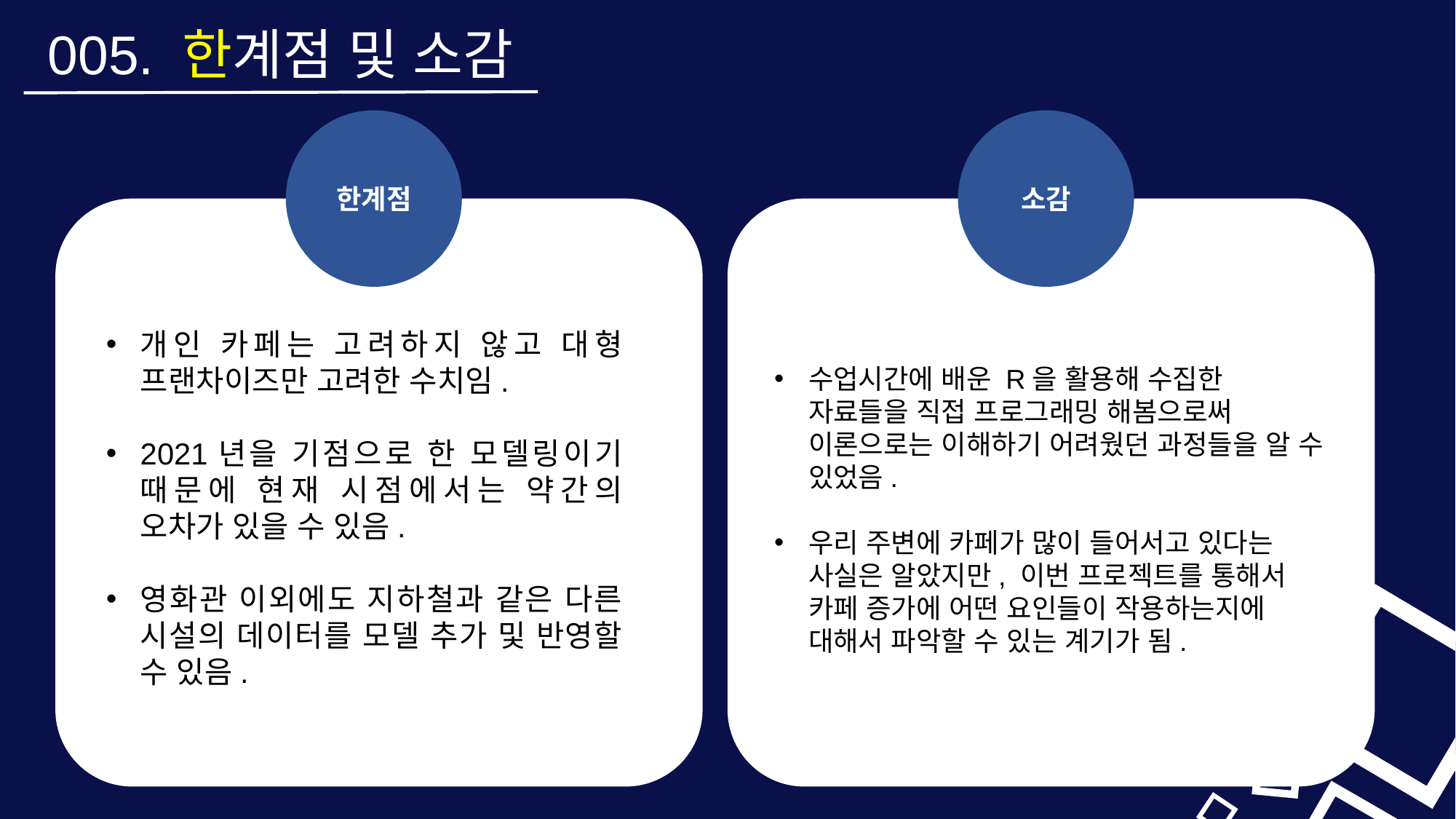

005. 한계점 및 소감
한계점

소감

개인 카페는 고려하지 않고 대형 프랜차이즈만 고려한 수치임.

2021년을 기점으로 한 모델링이기 때문에 현재 시점에서는 약간의 오차가 있을 수 있음.

영화관 이외에도 지하철과 같은 다른 시설의 데이터를 모델 추가 및 반영할 수 있음.
수업시간에 배운 R을 활용해 수집한 자료들을 직접 프로그래밍 해봄으로써 이론으로는 이해하기 어려웠던 과정들을 알 수 있었음.

우리 주변에 카페가 많이 들어서고 있다는 사실은 알았지만, 이번 프로젝트를 통해서 카페 증가에 어떤 요인들이 작용하는지에 대해서 파악할 수 있는 계기가 됨.